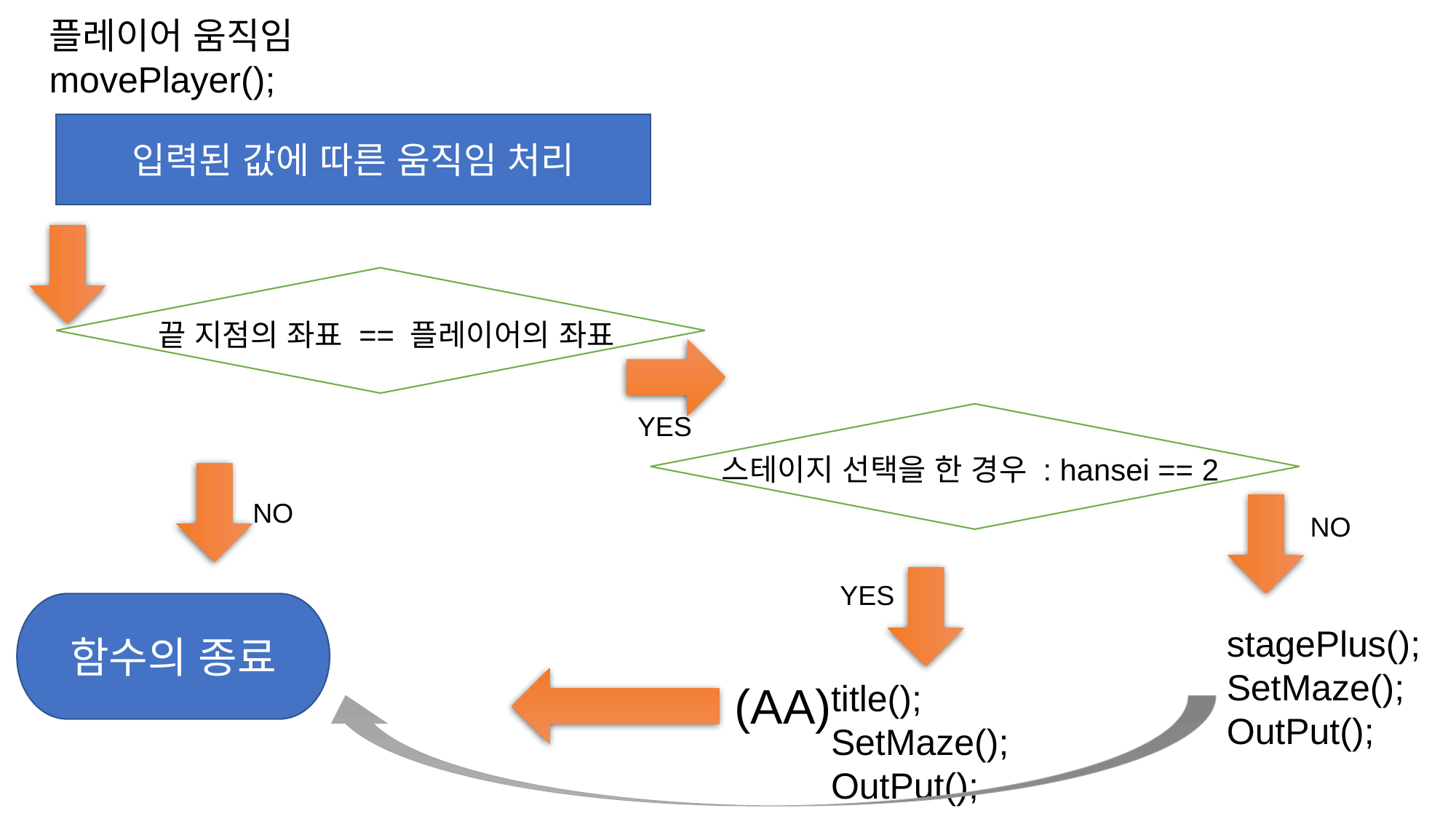

플레이어 움직임
movePlayer();
입력된 값에 따른 움직임 처리

 끝 지점의 좌표 == 플레이어의 좌표

YES

스테이지 선택을 한 경우 : hansei == 2

NO
NO

YES

함수의 종료
stagePlus();
SetMaze();
OutPut();
# (AA)

title();
SetMaze();
OutPut();